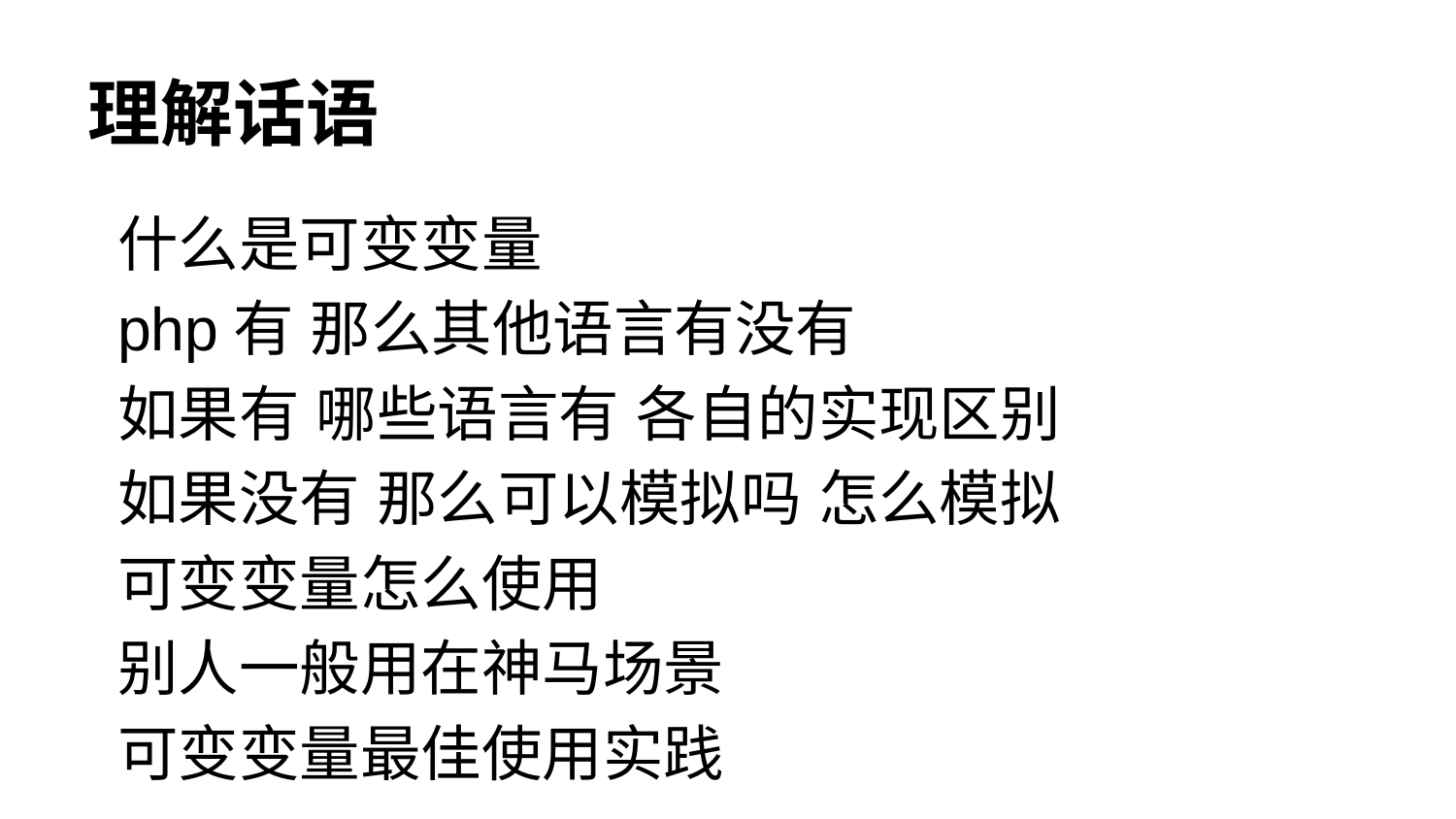

# 理解话语
什么是可变变量
php有 那么其他语言有没有
如果有 哪些语言有 各自的实现区别
如果没有 那么可以模拟吗 怎么模拟
可变变量怎么使用
别人一般用在神马场景
可变变量最佳使用实践